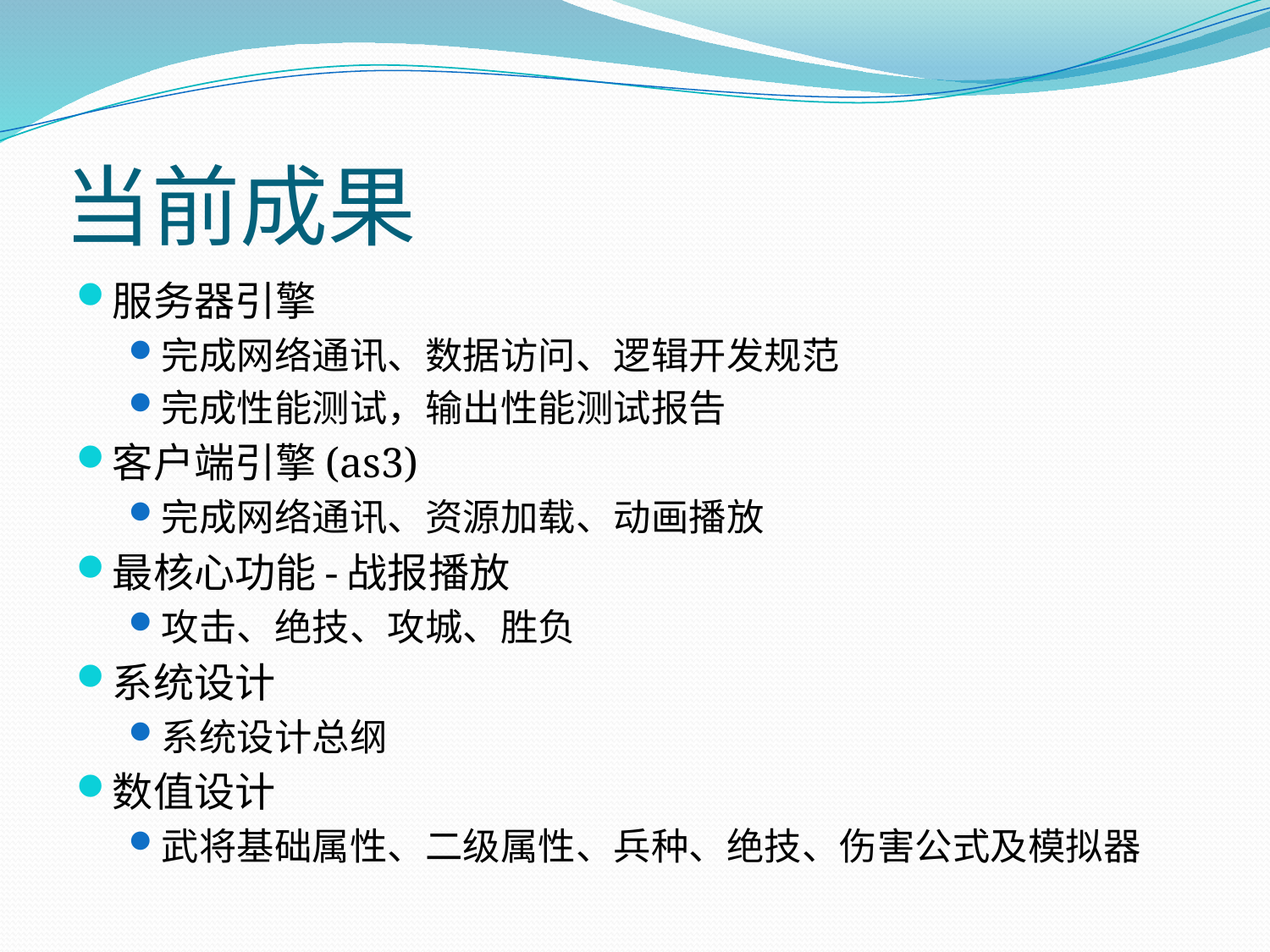

# 当前成果
服务器引擎
完成网络通讯、数据访问、逻辑开发规范
完成性能测试，输出性能测试报告
客户端引擎(as3)
完成网络通讯、资源加载、动画播放
最核心功能-战报播放
攻击、绝技、攻城、胜负
系统设计
系统设计总纲
数值设计
武将基础属性、二级属性、兵种、绝技、伤害公式及模拟器